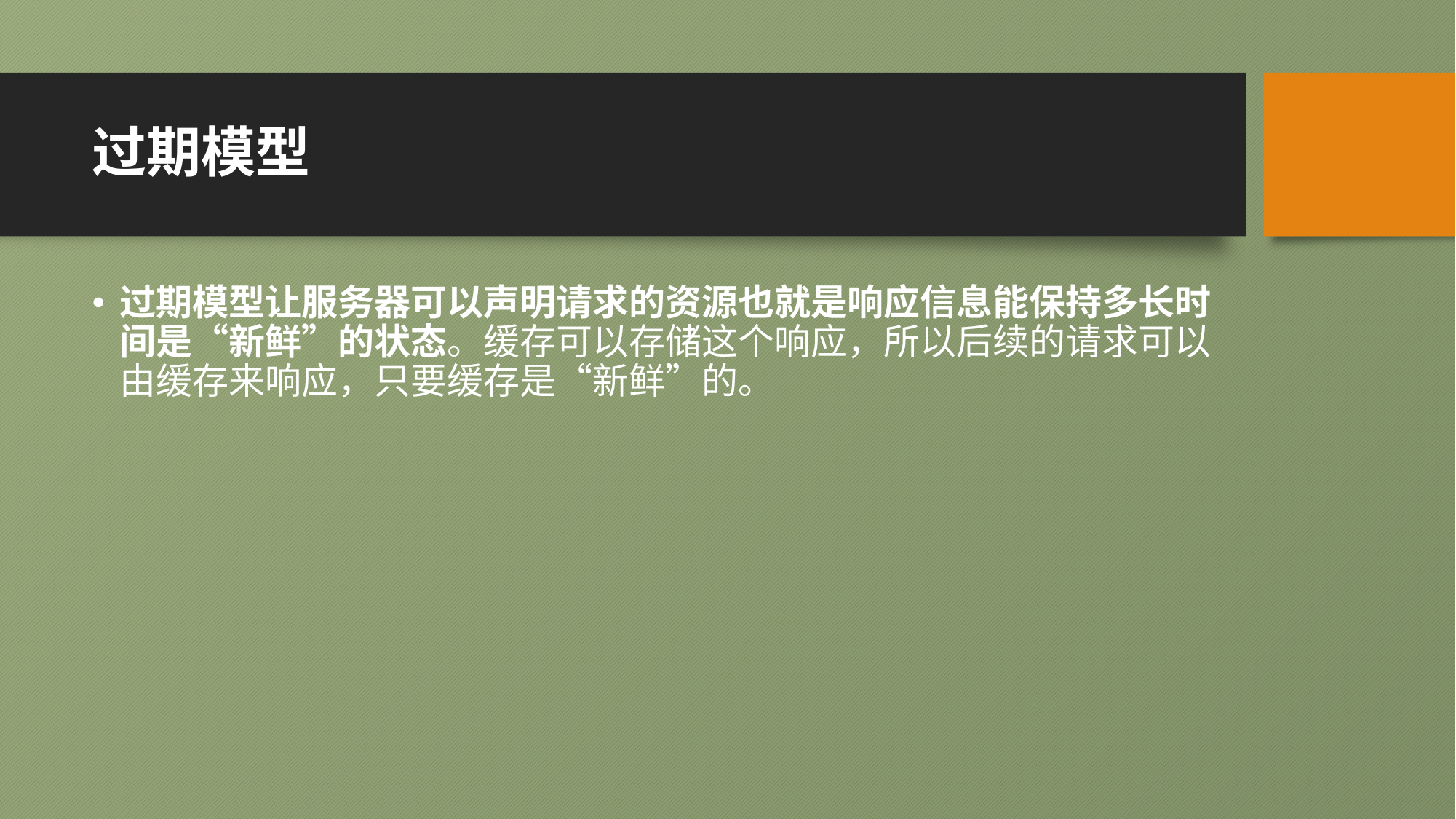

# 过期模型
过期模型让服务器可以声明请求的资源也就是响应信息能保持多长时间是“新鲜”的状态。缓存可以存储这个响应，所以后续的请求可以由缓存来响应，只要缓存是“新鲜”的。